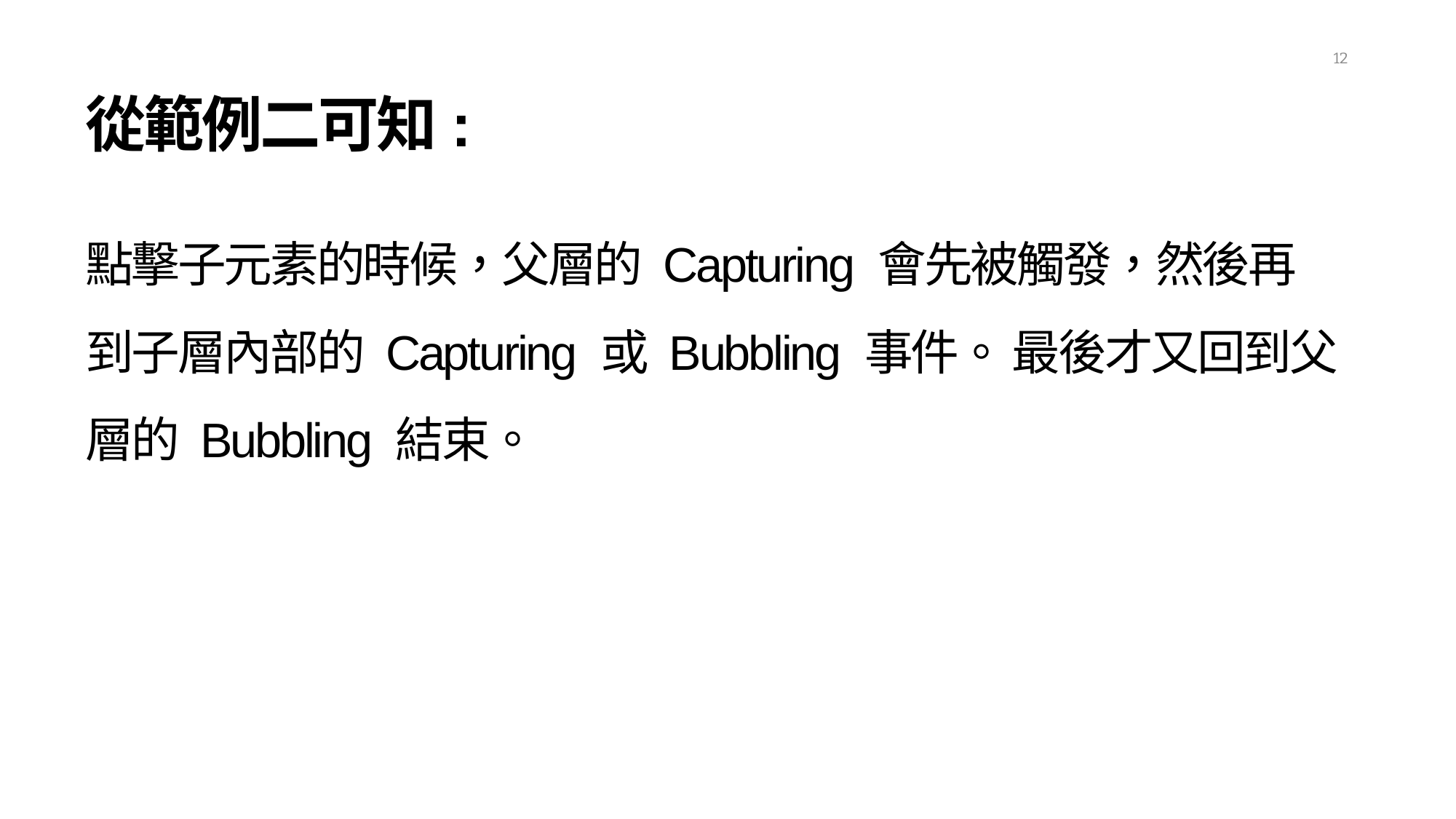

12
從範例二可知:
點擊子元素的時候，父層的 Capturing 會先被觸發，然後再到子層內部的 Capturing 或 Bubbling 事件。 最後才又回到父層的 Bubbling 結束。